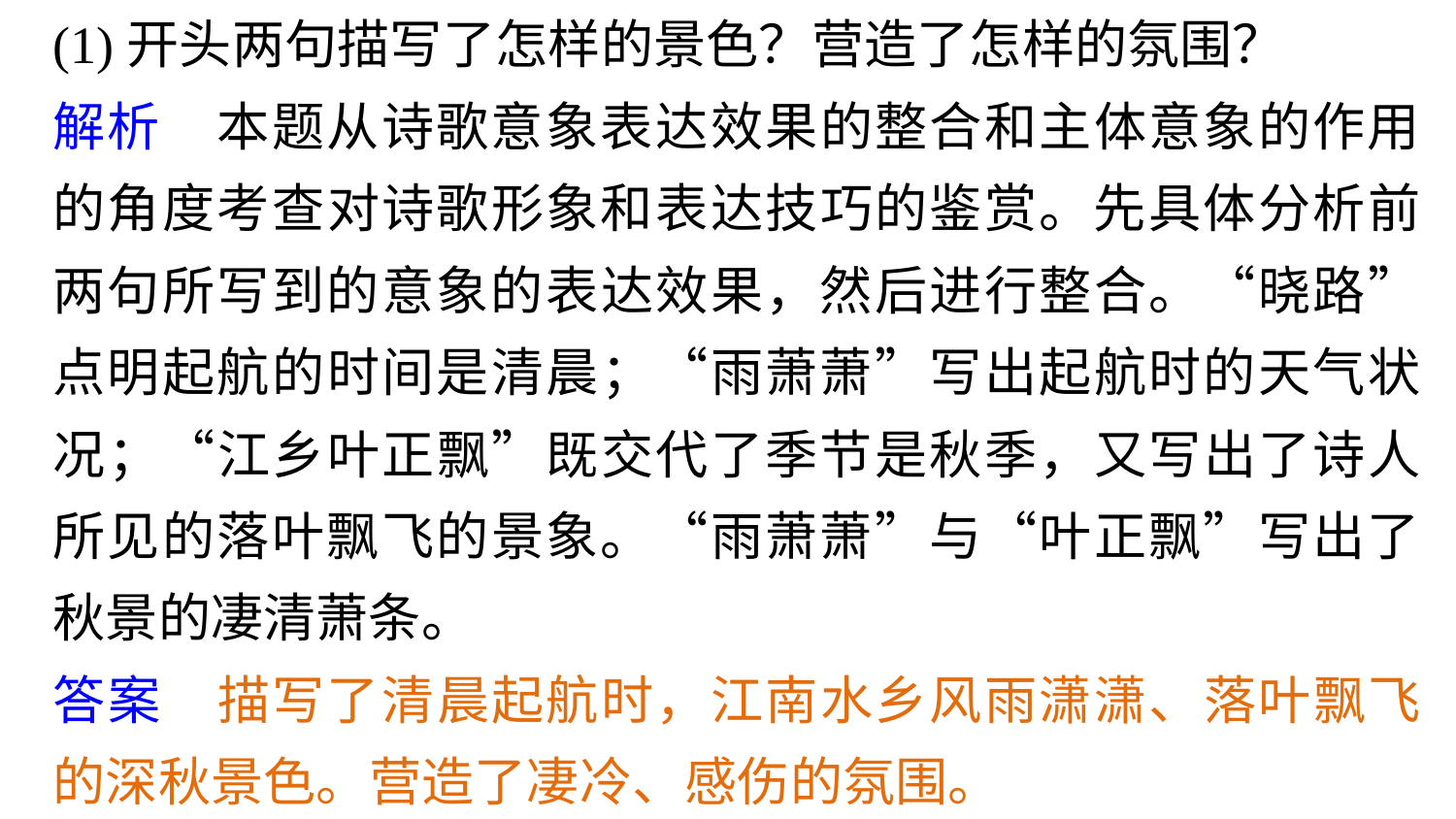

(1)开头两句描写了怎样的景色？营造了怎样的氛围？
解析　本题从诗歌意象表达效果的整合和主体意象的作用的角度考查对诗歌形象和表达技巧的鉴赏。先具体分析前两句所写到的意象的表达效果，然后进行整合。“晓路”点明起航的时间是清晨；“雨萧萧”写出起航时的天气状况；“江乡叶正飘”既交代了季节是秋季，又写出了诗人所见的落叶飘飞的景象。“雨萧萧”与“叶正飘”写出了秋景的凄清萧条。
答案　描写了清晨起航时，江南水乡风雨潇潇、落叶飘飞的深秋景色。营造了凄冷、感伤的氛围。